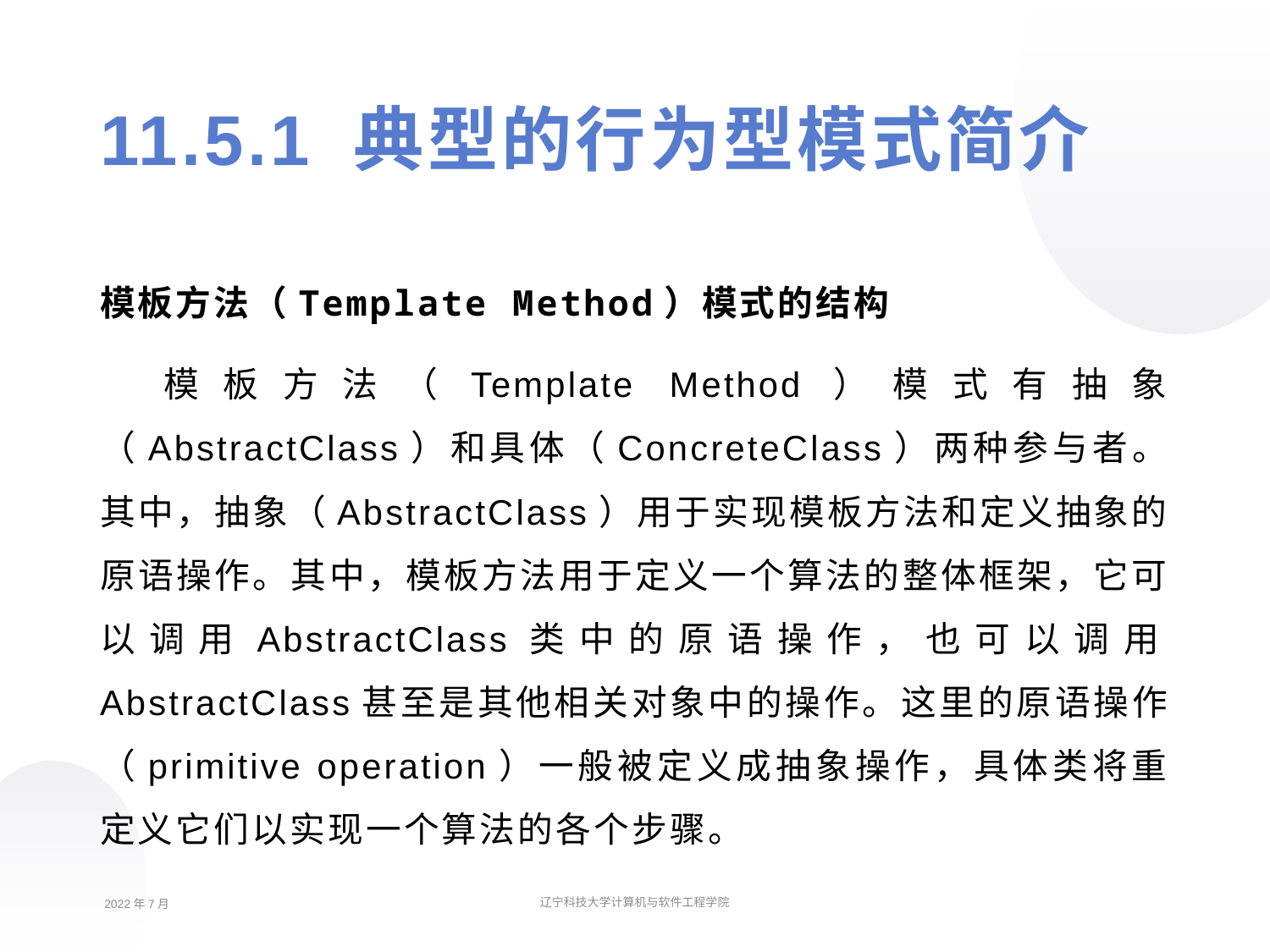

11.5.1 典型的行为型模式简介
模板方法（Template Method）模式的结构
模板方法（Template Method）模式有抽象（AbstractClass）和具体（ConcreteClass）两种参与者。其中，抽象（AbstractClass）用于实现模板方法和定义抽象的原语操作。其中，模板方法用于定义一个算法的整体框架，它可以调用AbstractClass类中的原语操作，也可以调用AbstractClass甚至是其他相关对象中的操作。这里的原语操作（primitive operation）一般被定义成抽象操作，具体类将重定义它们以实现一个算法的各个步骤。

2022年7月
辽宁科技大学计算机与软件工程学院
143